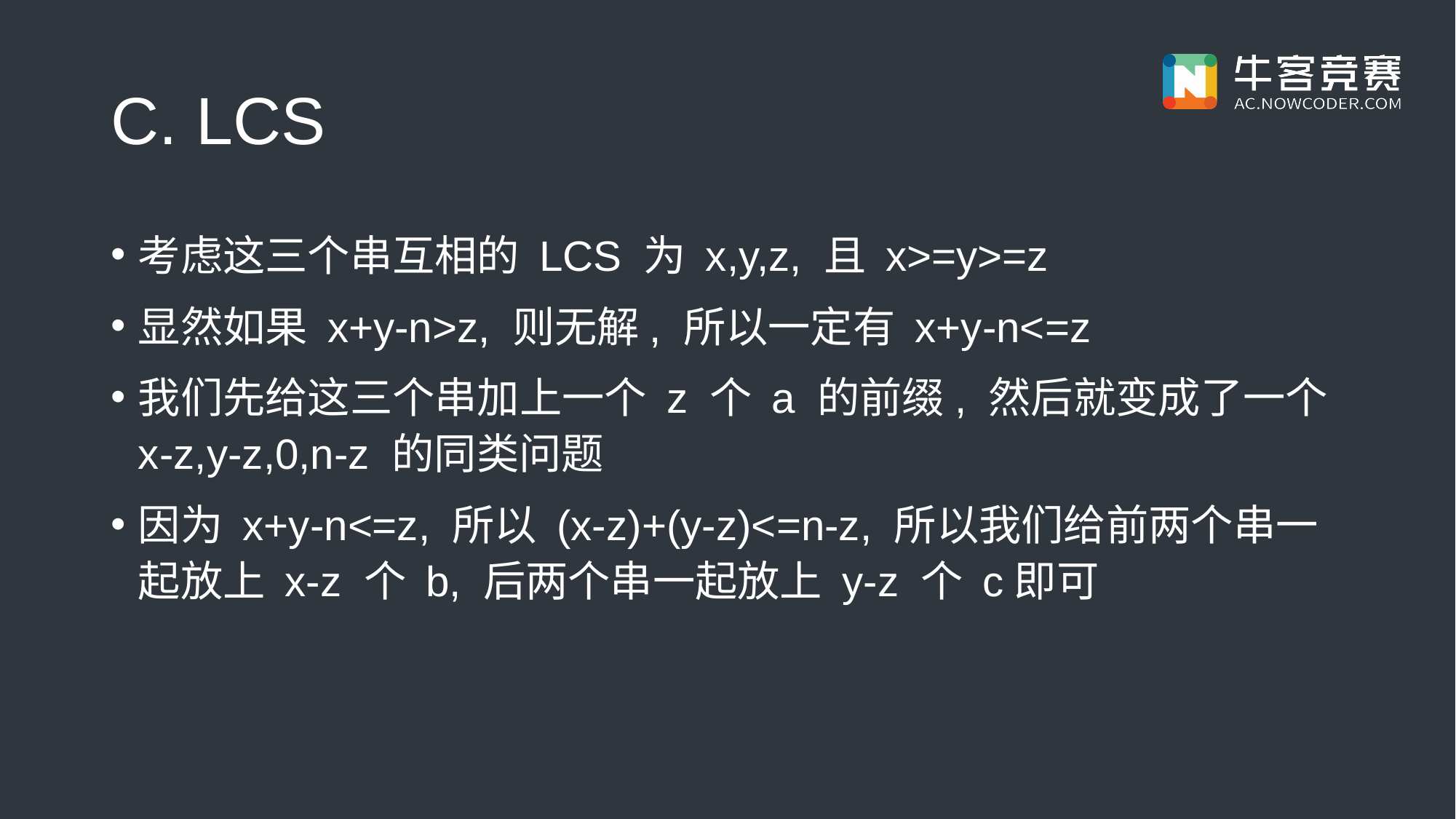

# C. LCS
考虑这三个串互相的 LCS 为 x,y,z, 且 x>=y>=z
显然如果 x+y-n>z, 则无解, 所以一定有 x+y-n<=z
我们先给这三个串加上一个 z 个 a 的前缀, 然后就变成了一个 x-z,y-z,0,n-z 的同类问题
因为 x+y-n<=z, 所以 (x-z)+(y-z)<=n-z, 所以我们给前两个串一起放上 x-z 个 b, 后两个串一起放上 y-z 个 c即可